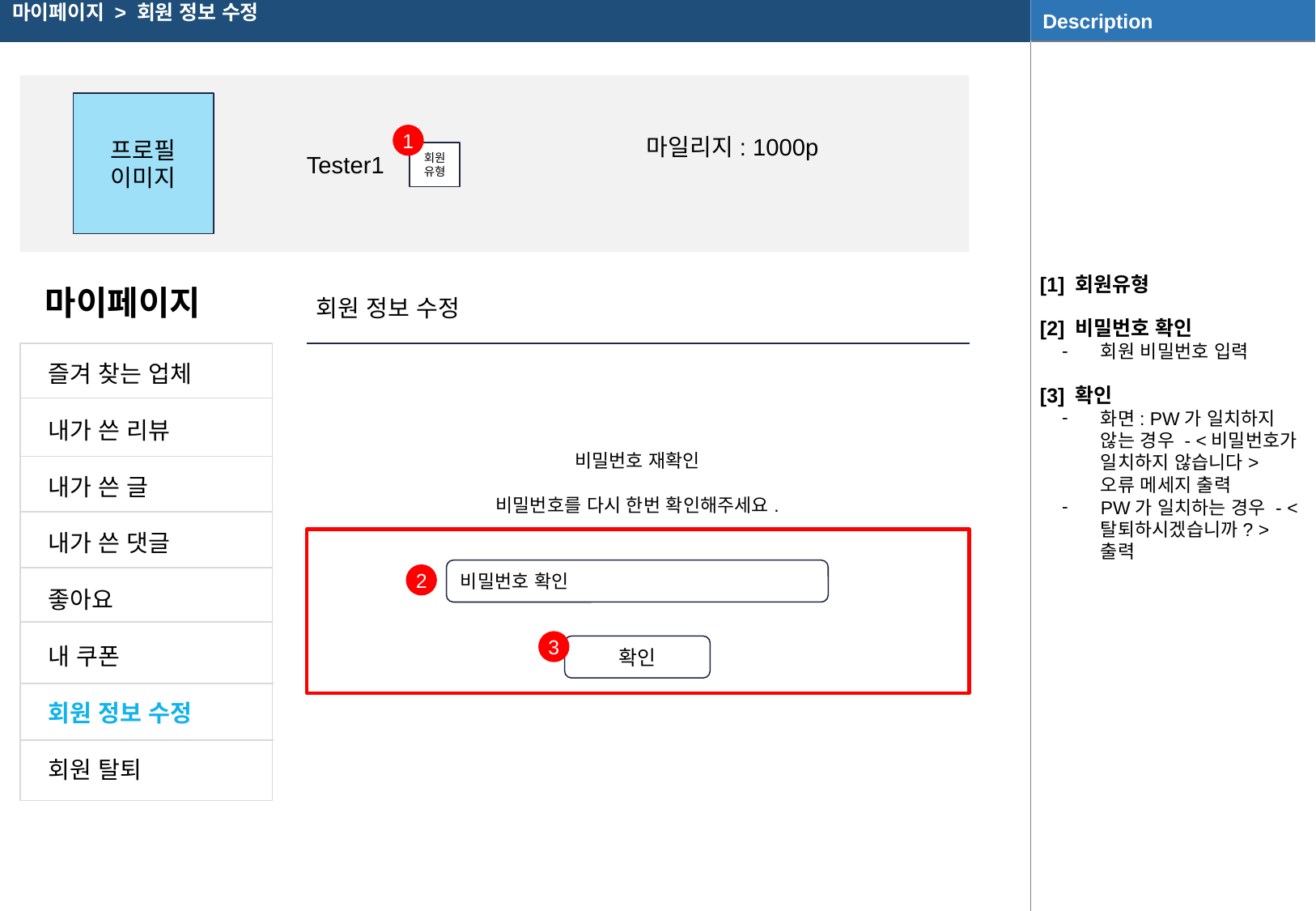

마이페이지 > 회원 정보 수정

프로필
이미지
마일리지: 1000p
1
Tester1
회원유형
[1] 회원유형

[2] 비밀번호 확인
회원 비밀번호 입력

[3] 확인
화면: PW가 일치하지 않는 경우 - <비밀번호가 일치하지 않습니다> 오류 메세지 출력
PW가 일치하는 경우 - <탈퇴하시겠습니까? > 출력

마이페이지
회원 정보 수정

즐겨 찾는 업체

내가 쓴 리뷰

내가 쓴 글

내가 쓴 댓글

좋아요

내 쿠폰

회원 정보 수정

회원 탈퇴
비밀번호 재확인

비밀번호를 다시 한번 확인해주세요.

비밀번호 확인
2
3
확인